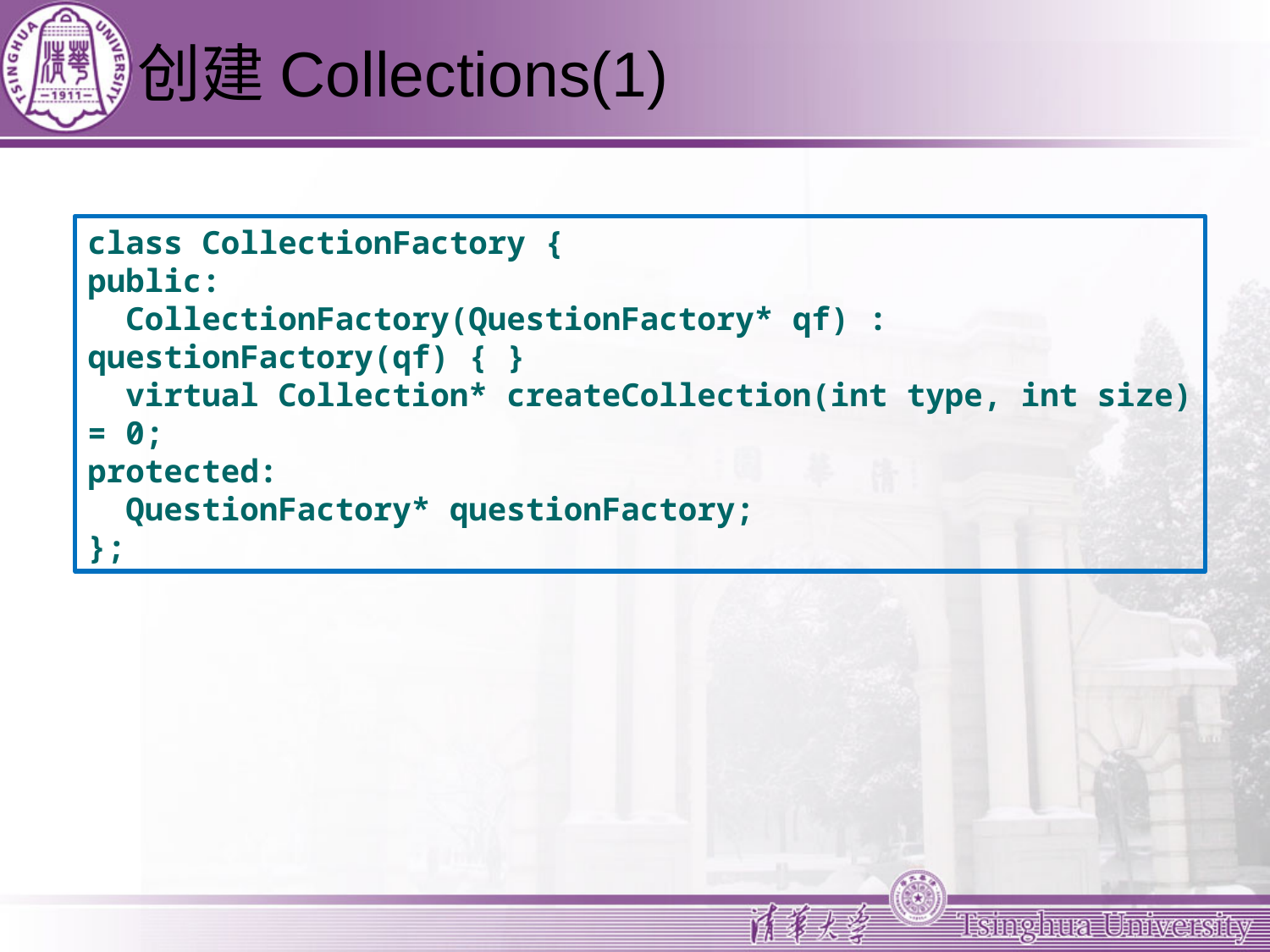

# 创建Collections(1)
class CollectionFactory {
public:
  CollectionFactory(QuestionFactory* qf) : questionFactory(qf) { }
  virtual Collection* createCollection(int type, int size) = 0;
protected:
  QuestionFactory* questionFactory;
};